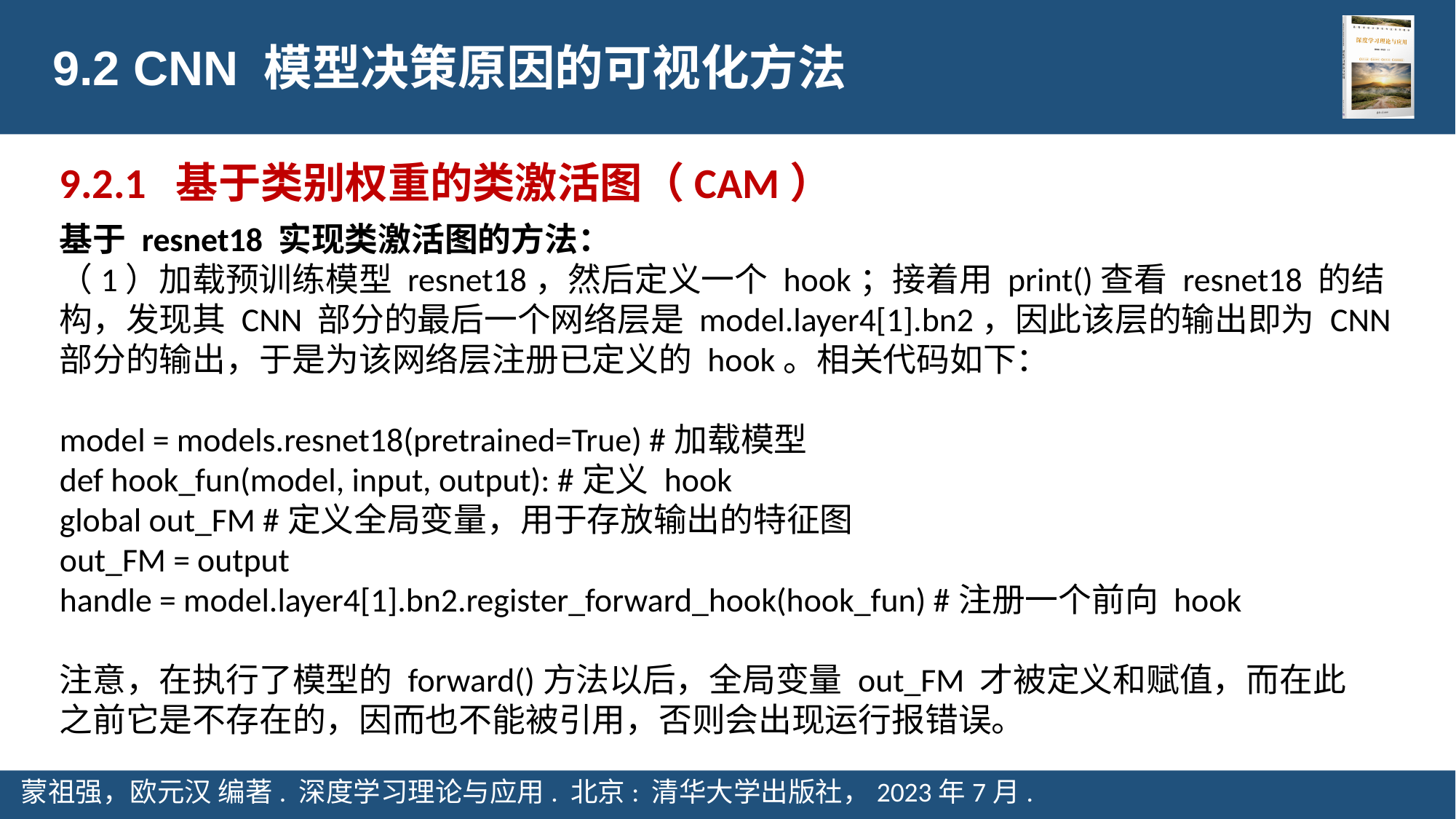

9.2 CNN 模型决策原因的可视化方法
9.2.1  基于类别权重的类激活图（CAM）
基于 resnet18 实现类激活图的方法：
（1）加载预训练模型 resnet18，然后定义一个 hook；接着用 print()查看 resnet18 的结
构，发现其 CNN 部分的最后一个网络层是 model.layer4[1].bn2，因此该层的输出即为 CNN
部分的输出，于是为该网络层注册已定义的 hook。相关代码如下：

model = models.resnet18(pretrained=True) #加载模型
def hook_fun(model, input, output): #定义 hook
global out_FM #定义全局变量，用于存放输出的特征图
out_FM = output
handle = model.layer4[1].bn2.register_forward_hook(hook_fun) #注册一个前向 hook

注意，在执行了模型的 forward()方法以后，全局变量 out_FM 才被定义和赋值，而在此
之前它是不存在的，因而也不能被引用，否则会出现运行报错误。